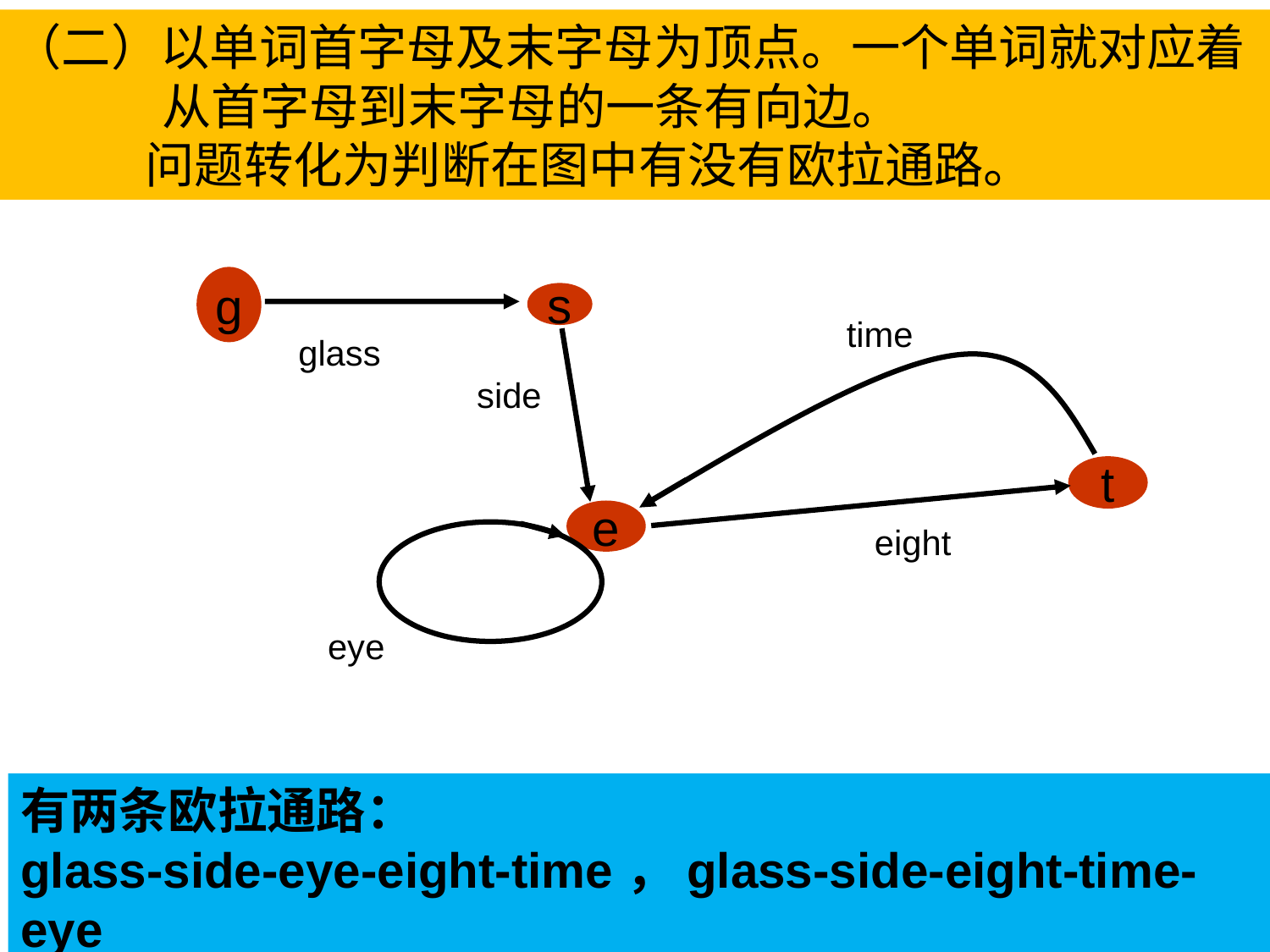

（二）以单词首字母及末字母为顶点。一个单词就对应着从首字母到末字母的一条有向边。
           问题转化为判断在图中有没有欧拉通路。
g
s

time
glass

side
t

e
eight

eye
有两条欧拉通路：
glass-side-eye-eight-time，glass-side-eight-time-eye